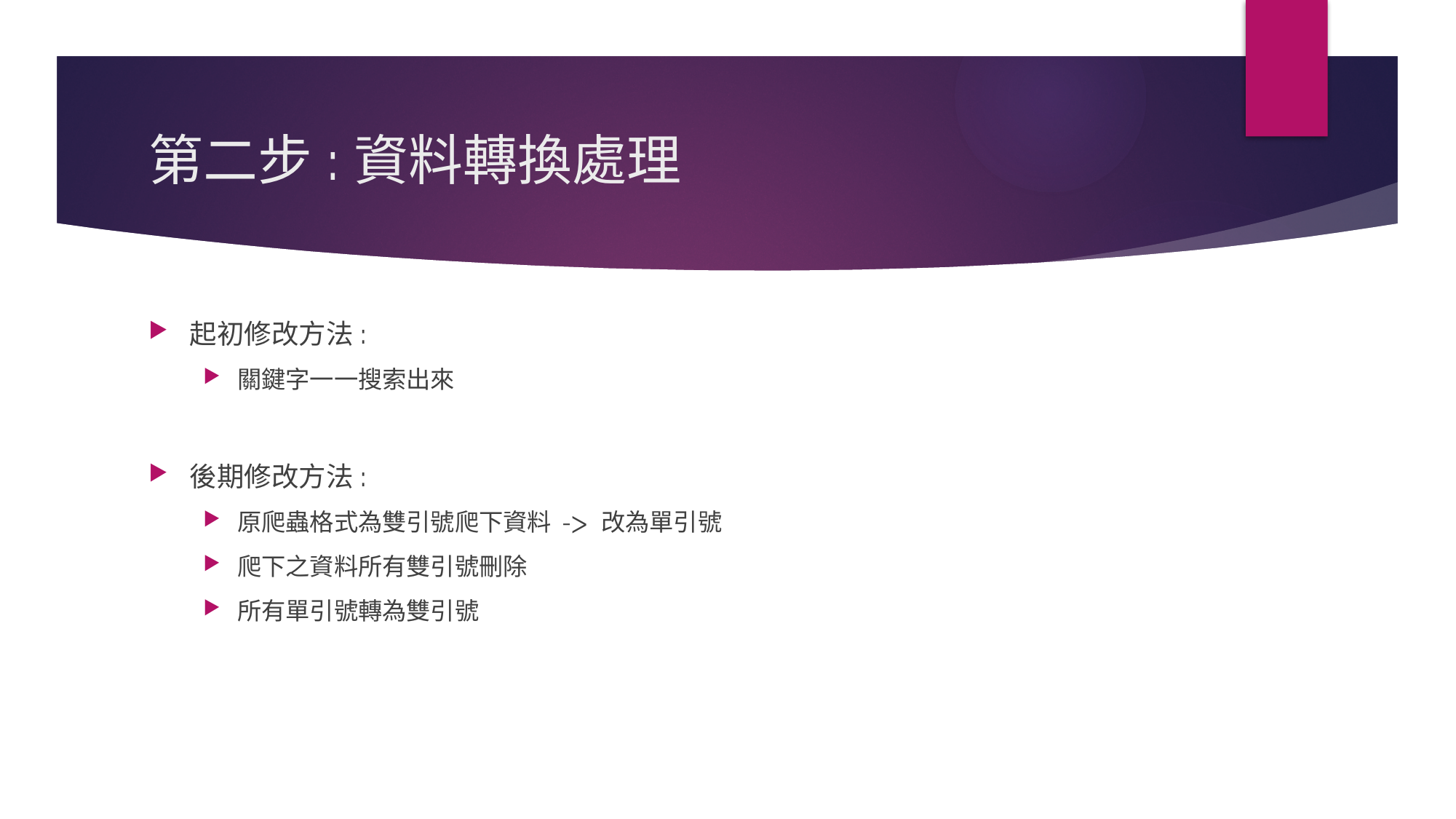

# 第二步:資料轉換處理
起初修改方法:
關鍵字一一搜索出來

後期修改方法:
原爬蟲格式為雙引號爬下資料 -> 改為單引號
爬下之資料所有雙引號刪除
所有單引號轉為雙引號